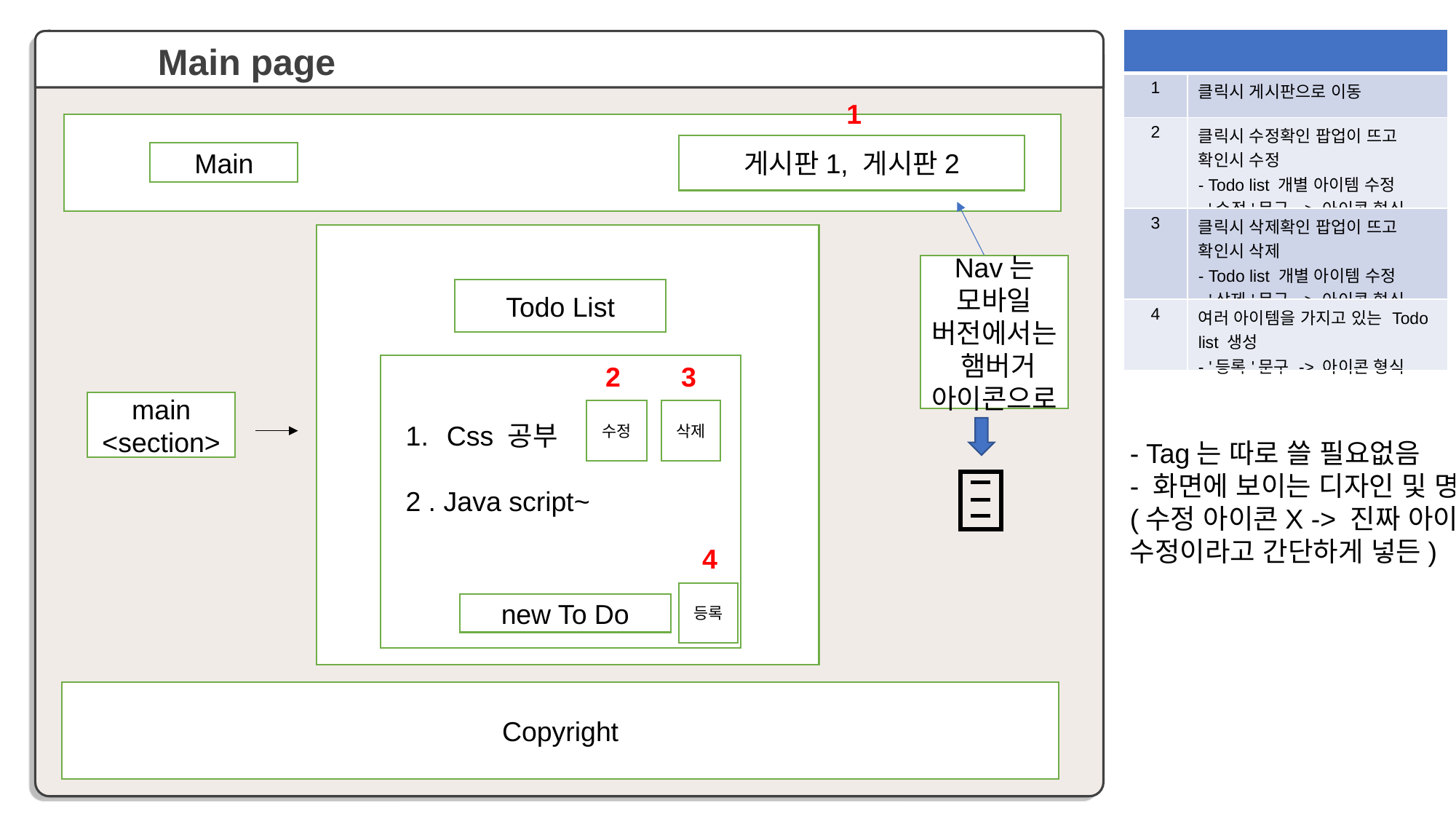

|  |  |
| --- | --- |
| 1 | 클릭시 게시판으로 이동 |
| 2 | 클릭시 수정확인 팝업이 뜨고 확인시 수정 - Todo list 개별 아이템 수정 - '수정'문구 -> 아이콘 형식 |
| 3 | 클릭시 삭제확인 팝업이 뜨고 확인시 삭제 - Todo list 개별 아이템 수정 - '삭제'문구 -> 아이콘 형식 |
| 4 | 여러 아이템을 가지고 있는 Todo list 생성 - '등록'문구 -> 아이콘 형식 |

Main page

게시판1, 게시판2
Main

Nav는 모바일 버전에서는  햄버거 아이콘으로
Todo List

main
<section>
삭제
수정
Css 공부

2 . Java script~

등록
new To Do
Copyright
1
3
2
- Tag는 따로 쓸 필요없음
- 화면에 보이는 디자인 및 명칭 적용
(수정 아이콘X -> 진짜 아이콘을 넣던 수정이라고 간단하게 넣든)
4